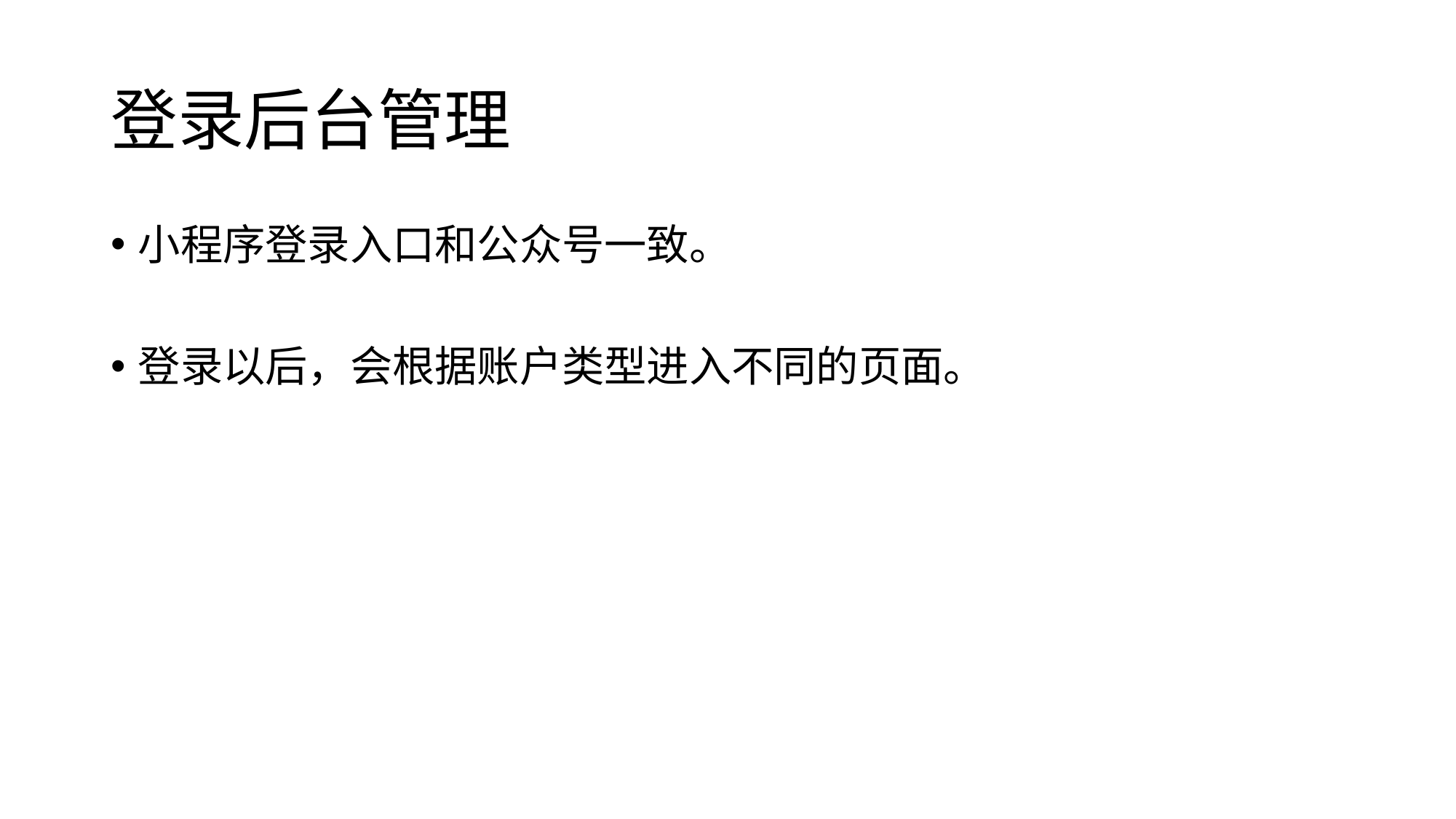

# 登录后台管理
小程序登录入口和公众号一致。

登录以后，会根据账户类型进入不同的页面。